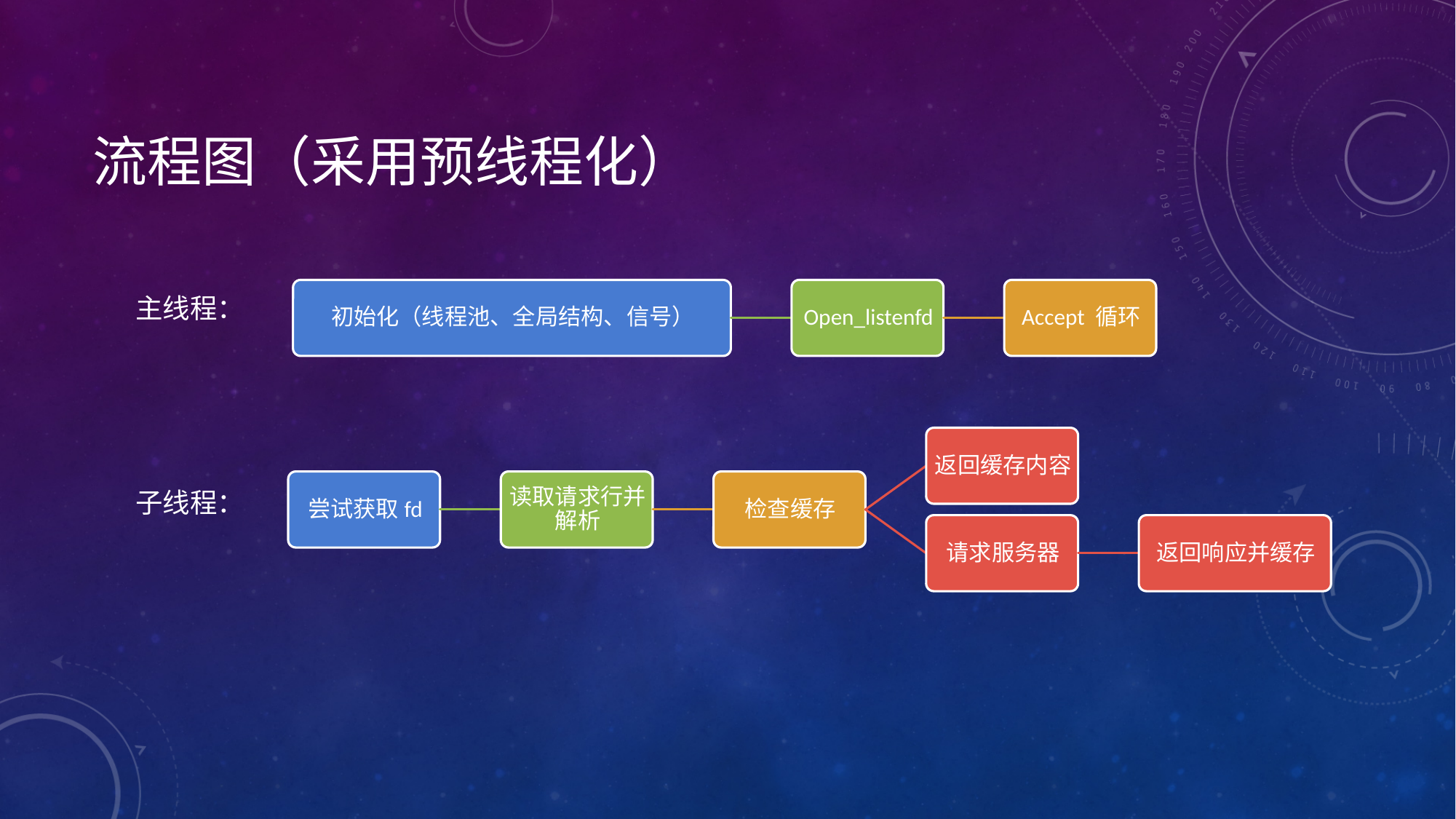

# 流程图（采用预线程化）
初始化（线程池、全局结构、信号）

Open_listenfd

Accept 循环
尝试获取fd

读取请求行并解析

检查缓存

返回缓存内容

请求服务器

返回响应并缓存
主线程：
子线程：